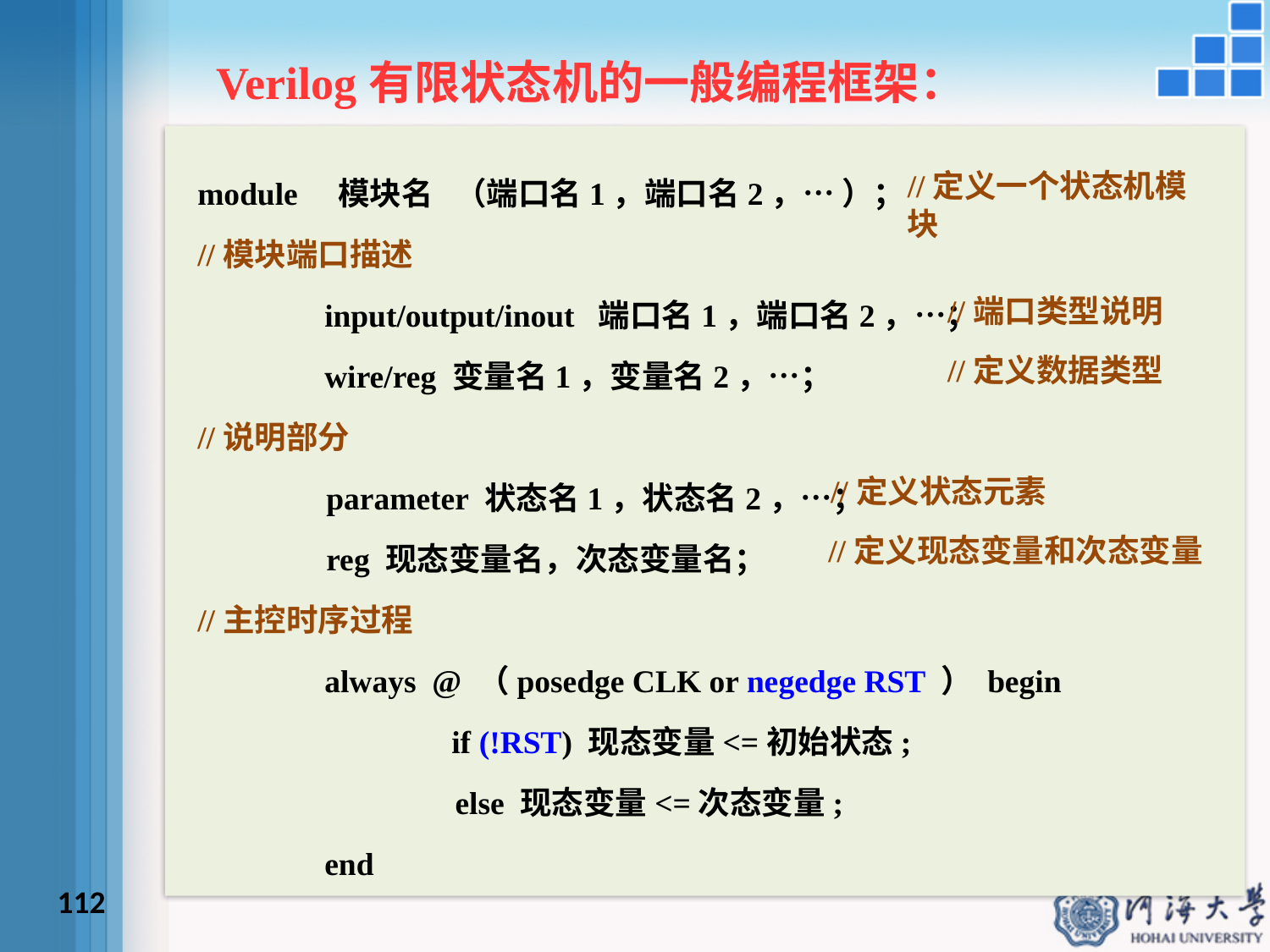

Verilog有限状态机的一般编程框架：

module    模块名   （端口名1，端口名2，… ）；
//模块端口描述
	input/output/inout  端口名1，端口名2，…；
	wire/reg 变量名1，变量名2，…；
//说明部分
                parameter 状态名1，状态名2，…；
                reg 现态变量名，次态变量名；
//主控时序过程
	always  @ （posedge CLK or negedge RST ） begin
		if (!RST) 现态变量<=初始状态;
                                else 现态变量<=次态变量;
	end

//定义一个状态机模块
//端口类型说明
//定义数据类型
//定义状态元素
//定义现态变量和次态变量
112